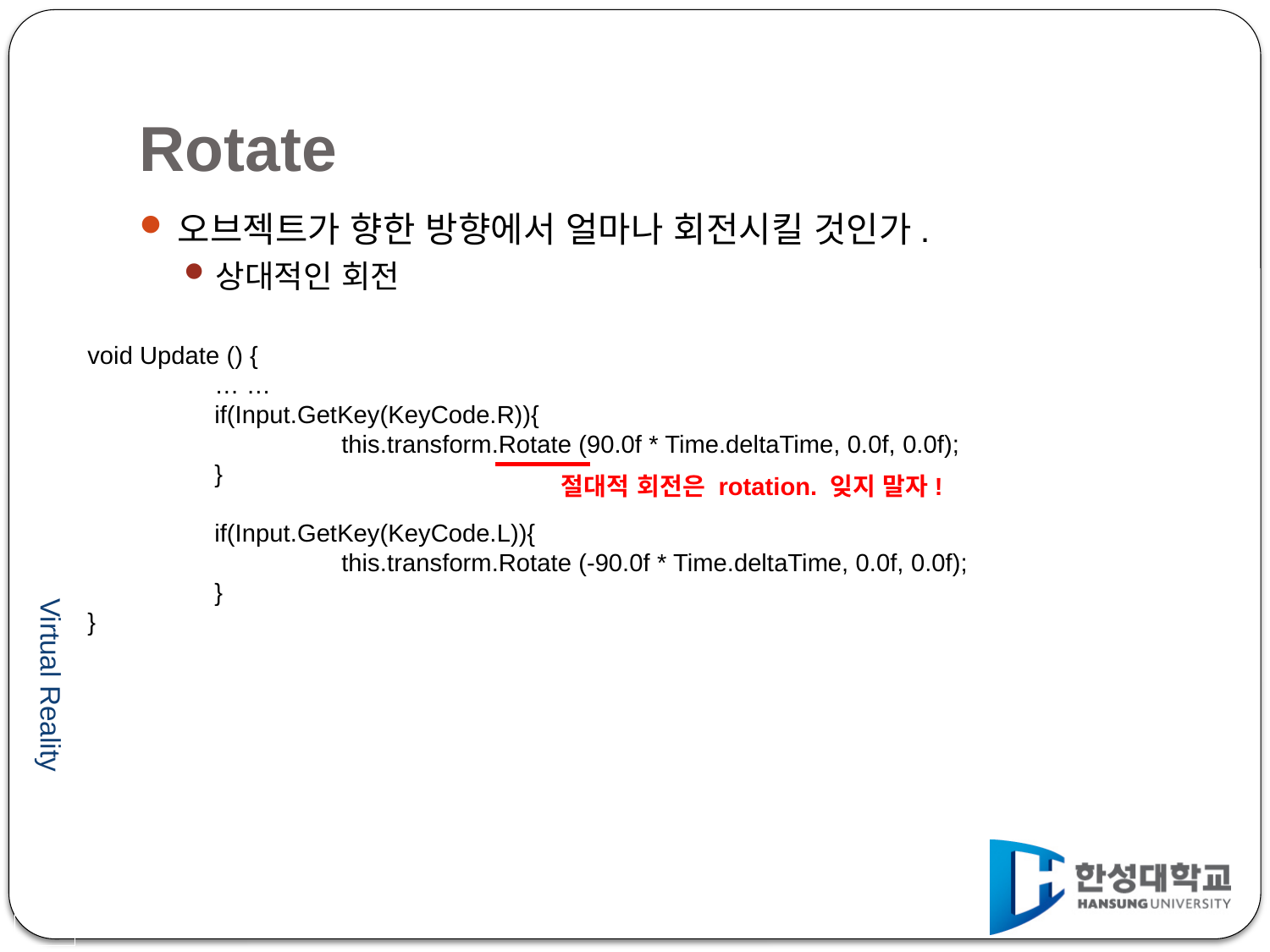

# Rotate
오브젝트가 향한 방향에서 얼마나 회전시킬 것인가.
상대적인 회전
void Update () {
	… …
	if(Input.GetKey(KeyCode.R)){
		this.transform.Rotate (90.0f * Time.deltaTime, 0.0f, 0.0f);
	}

	if(Input.GetKey(KeyCode.L)){
		this.transform.Rotate (-90.0f * Time.deltaTime, 0.0f, 0.0f);
	}
}
절대적 회전은 rotation. 잊지 말자!